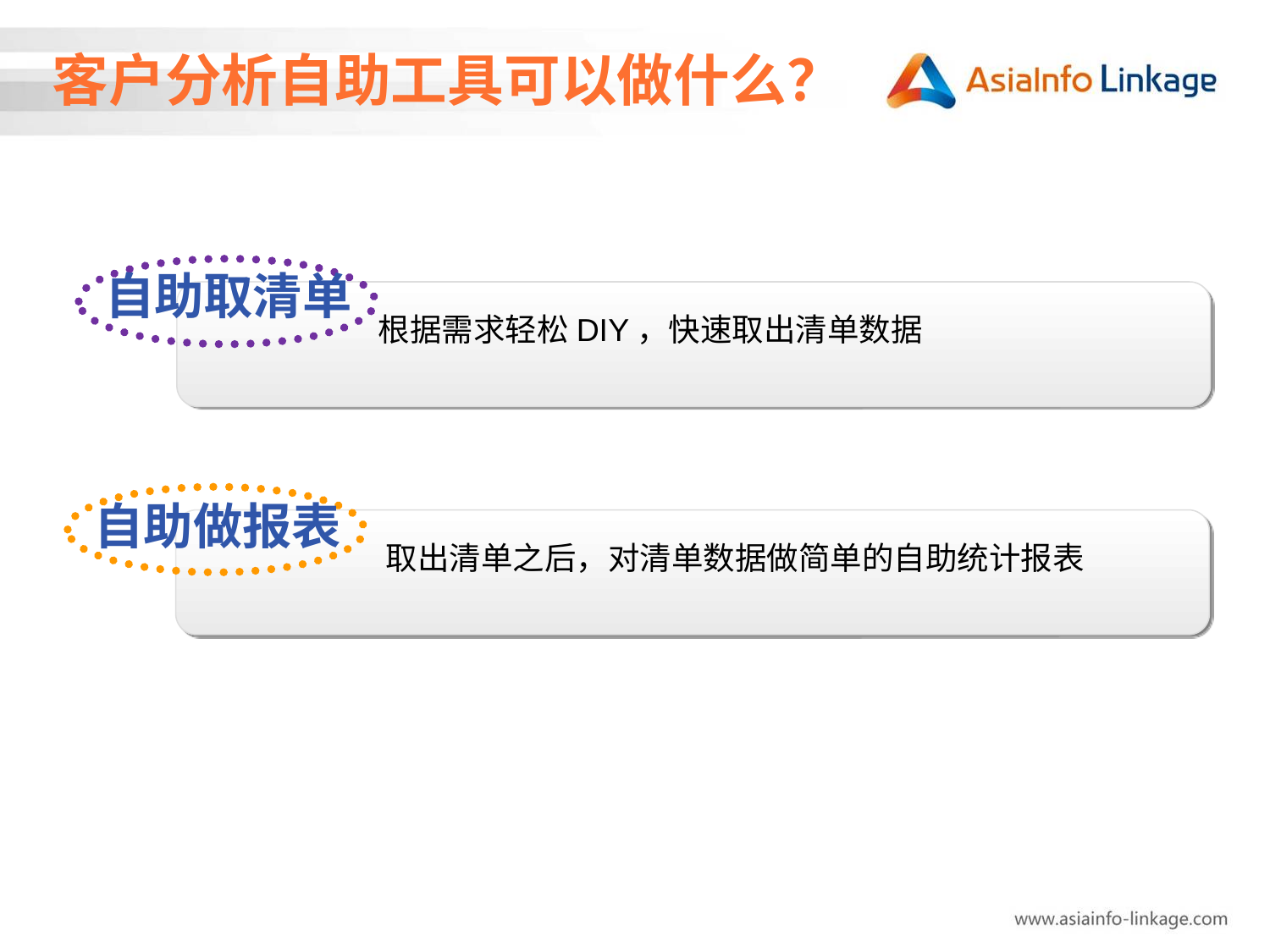

# 客户分析自助工具可以做什么？

自助取清单

              根据需求轻松DIY，快速取出清单数据

自助做报表

              取出清单之后，对清单数据做简单的自助统计报表